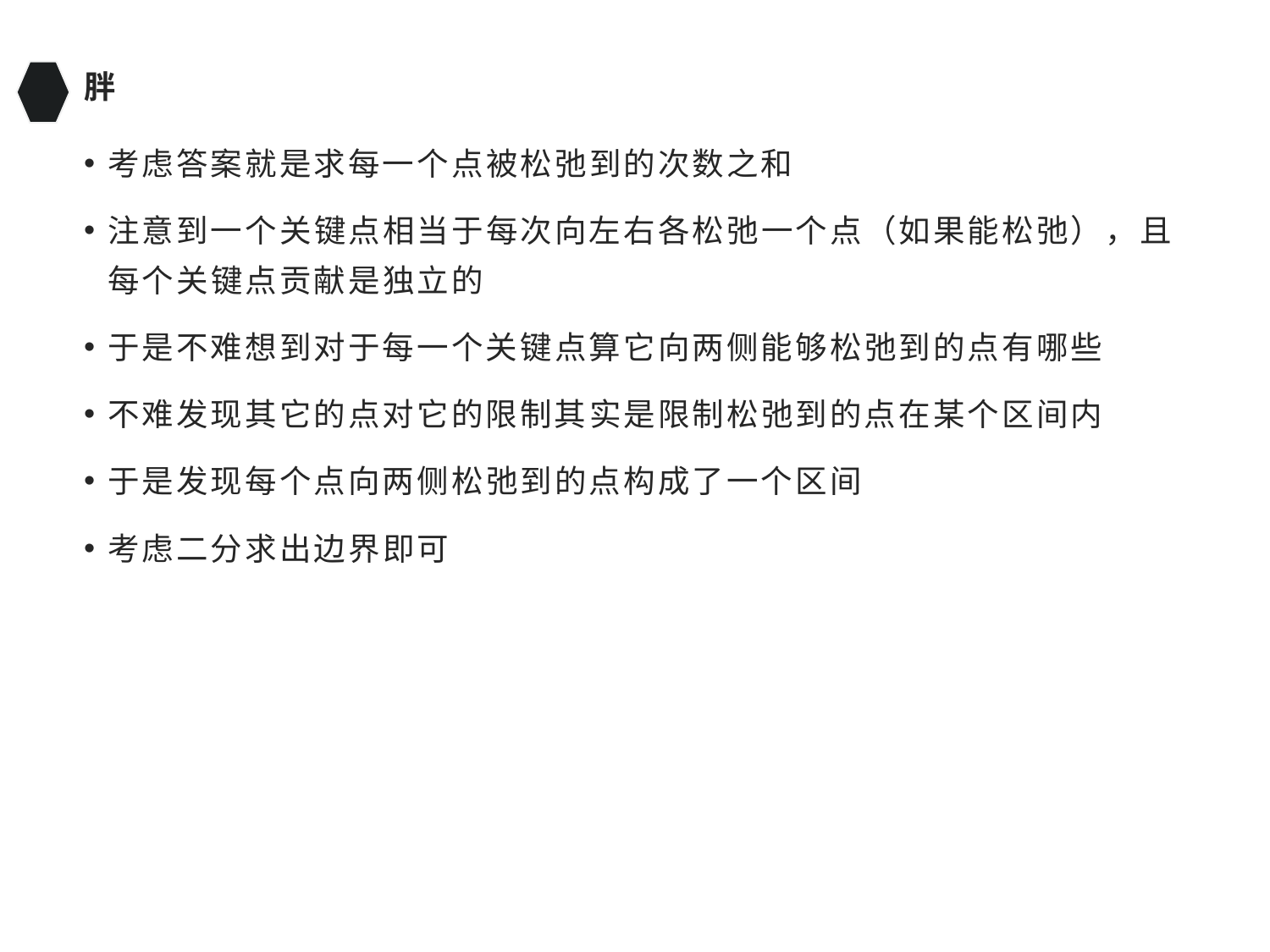

# 胖
考虑答案就是求每一个点被松弛到的次数之和
注意到一个关键点相当于每次向左右各松弛一个点（如果能松弛），且每个关键点贡献是独立的
于是不难想到对于每一个关键点算它向两侧能够松弛到的点有哪些
不难发现其它的点对它的限制其实是限制松弛到的点在某个区间内
于是发现每个点向两侧松弛到的点构成了一个区间
考虑二分求出边界即可